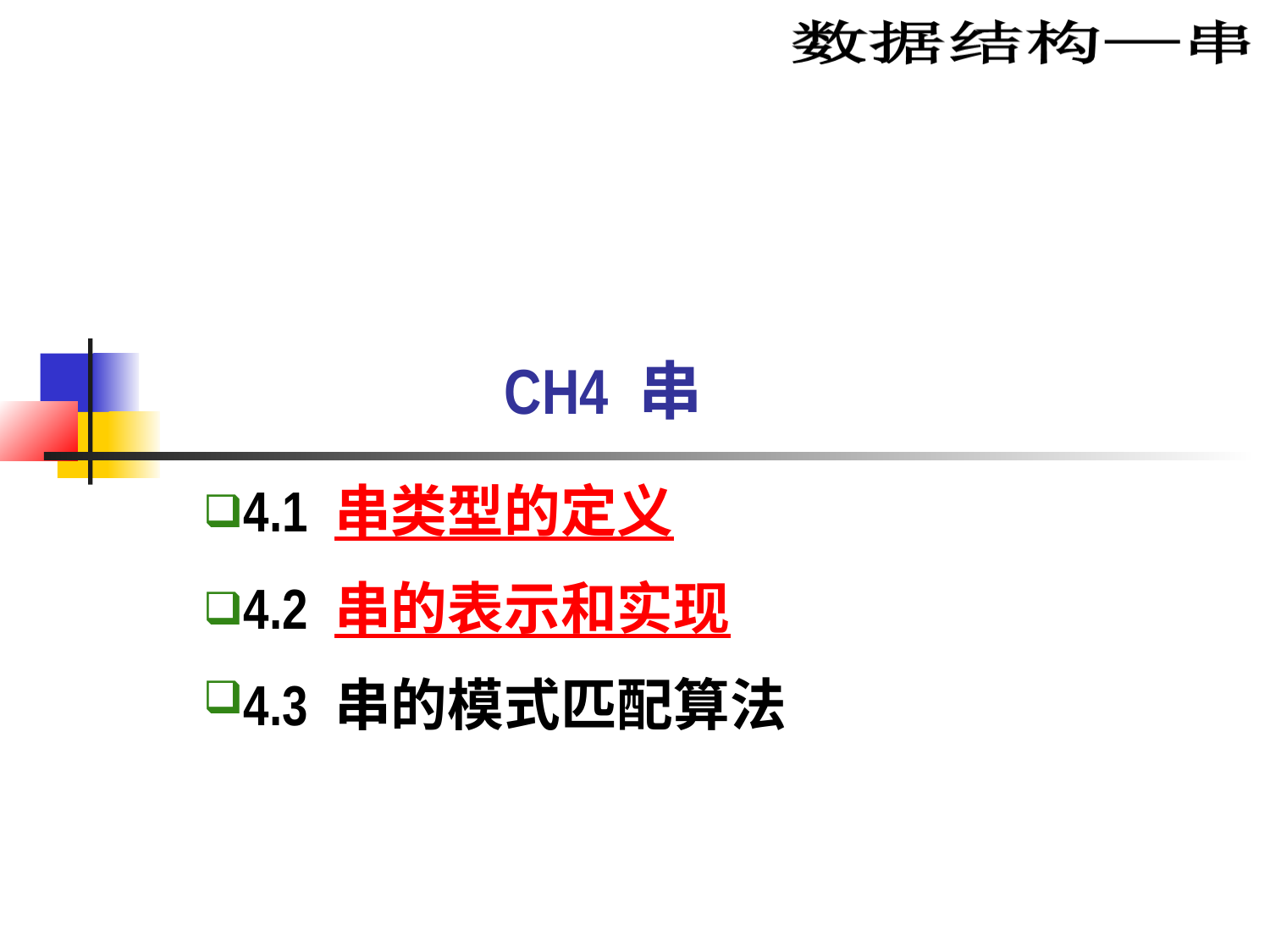

# CH4 串
4.1 串类型的定义
4.2 串的表示和实现
4.3 串的模式匹配算法